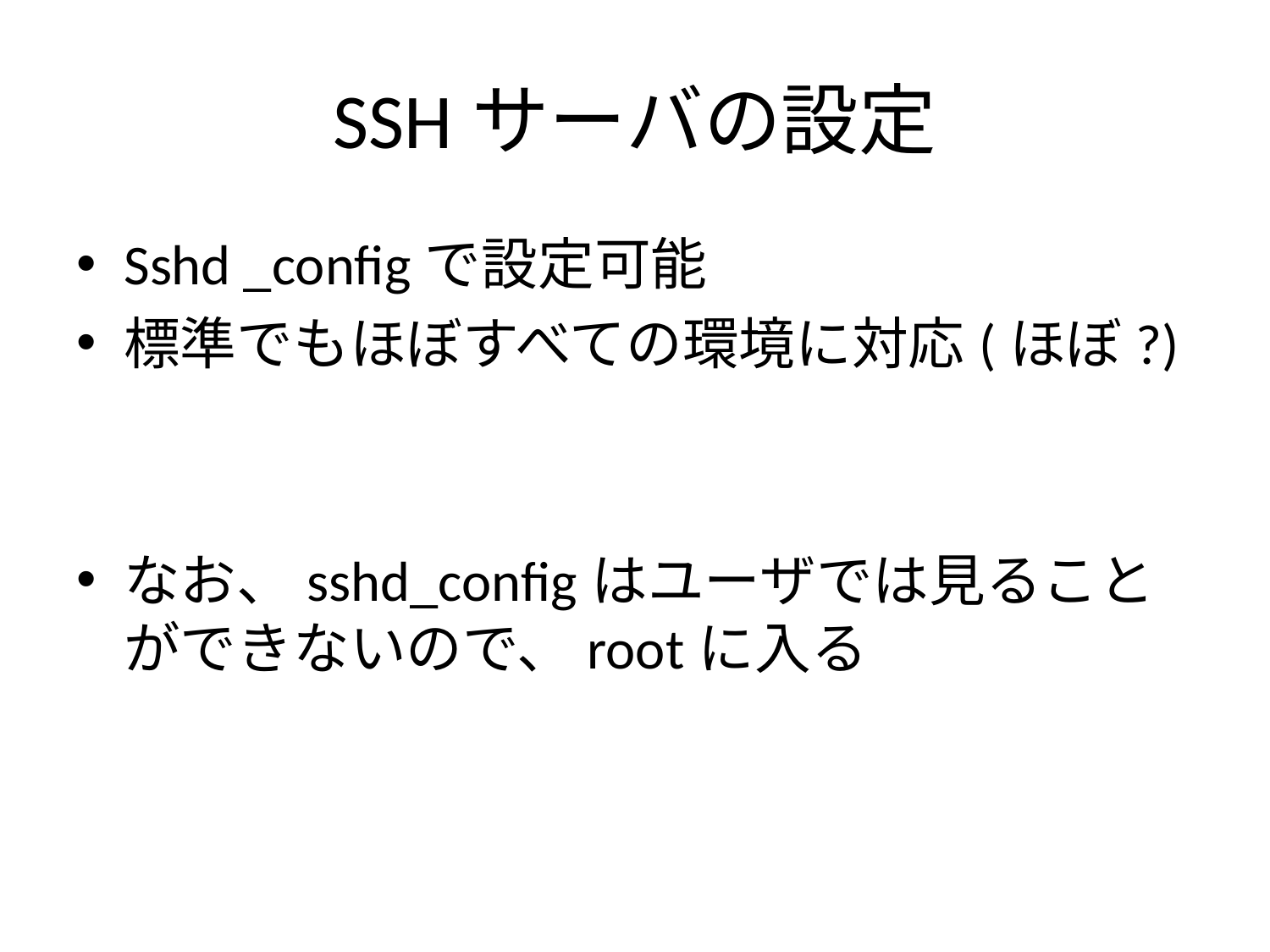

# SSHサーバの設定
Sshd _configで設定可能
標準でもほぼすべての環境に対応(ほぼ?)

なお、sshd_configはユーザでは見ることができないので、rootに入る